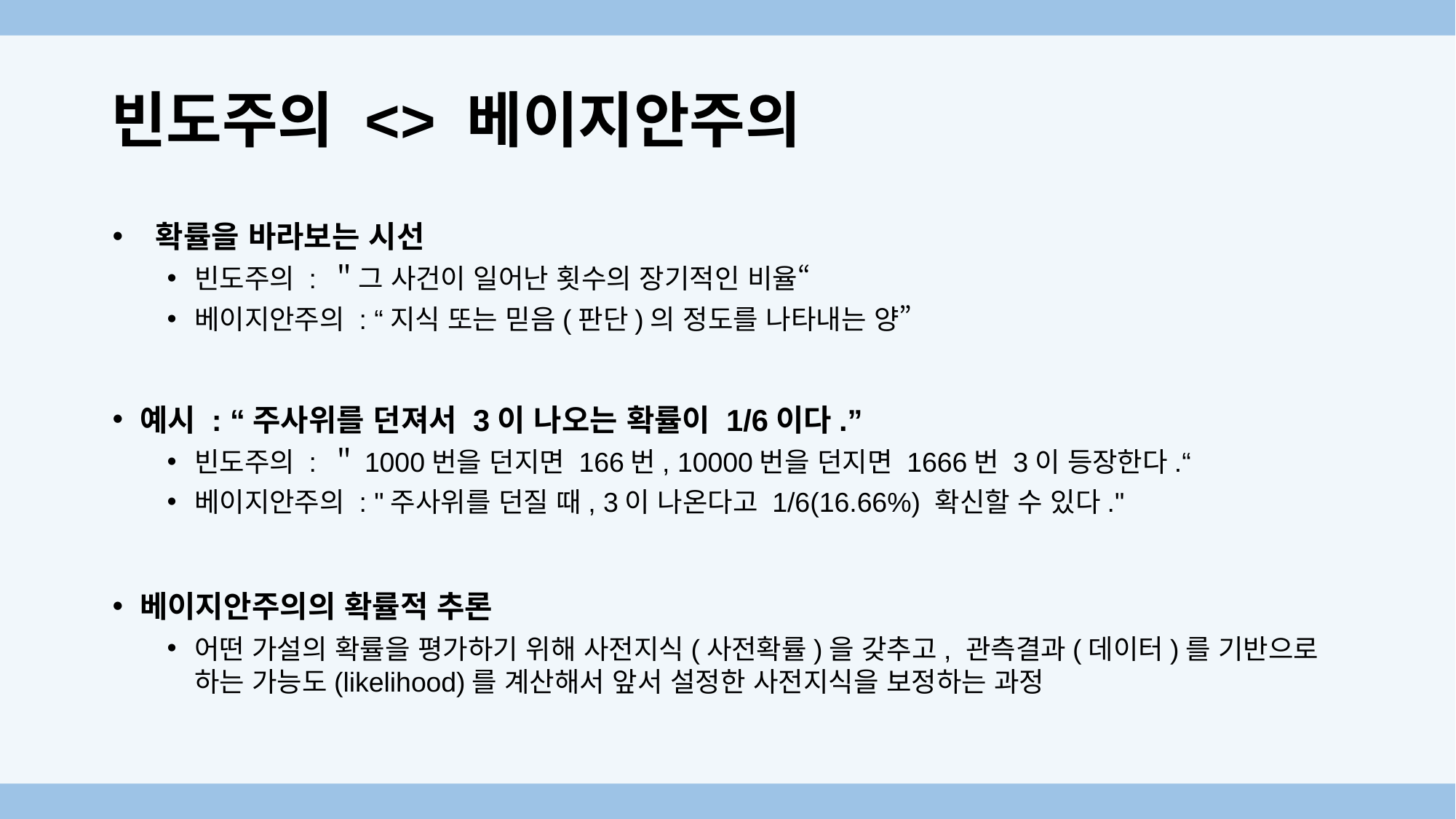

# 빈도주의 <> 베이지안주의
 확률을 바라보는 시선
빈도주의 : ＂그 사건이 일어난 횟수의 장기적인 비율“
베이지안주의 : “지식 또는 믿음(판단)의 정도를 나타내는 양”

예시 : “주사위를 던져서 3이 나오는 확률이 1/6이다.”
빈도주의 : ＂1000번을 던지면 166번, 10000번을 던지면 1666번 3이 등장한다.“
베이지안주의 : "주사위를 던질 때, 3이 나온다고 1/6(16.66%) 확신할 수 있다."

베이지안주의의 확률적 추론
어떤 가설의 확률을 평가하기 위해 사전지식(사전확률)을 ​갖추고, 관측결과(데이터)를 기반으로 하는 가능도(likelihood)를 계산해서 앞서 설정한 사전지식을 보정하는 과정